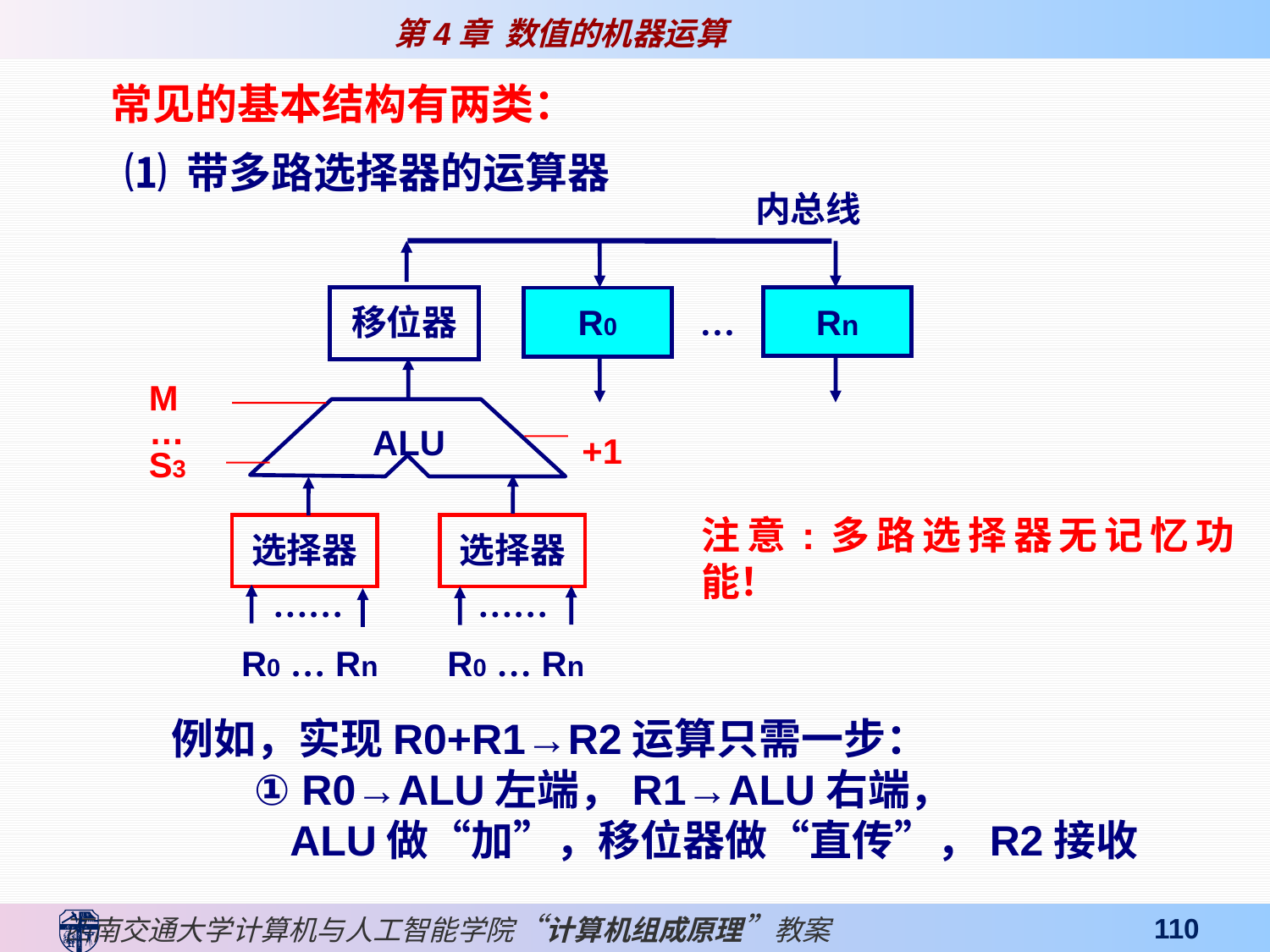

常见的基本结构有两类：
⑴ 带多路选择器的运算器
内总线

移位器

选择器
选择器
…
Rn
R0

    M
    …
    S3

ALU
+1

注意:多路选择器无记忆功能！
……
……
R0 … Rn
R0 … Rn

例如，实现R0+R1→R2运算只需一步：
       ① R0→ALU左端，R1→ALU右端，
          ALU做“加”，移位器做“直传”，R2接收